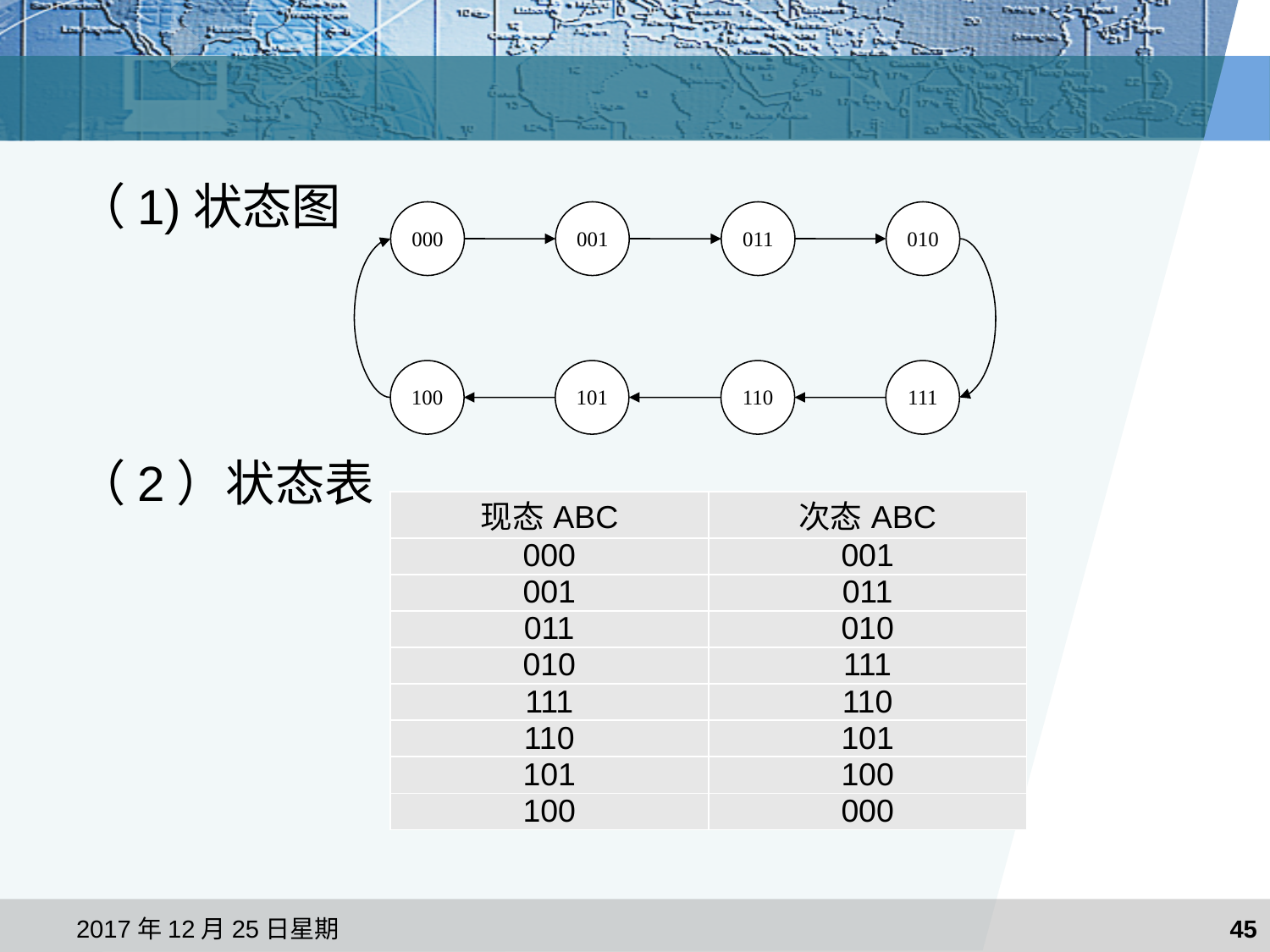

#
（1)状态图

（2）状态表

000
001
011
010

100
101
110
111

| 现态ABC | 次态ABC |
| --- | --- |
| 000 | 001 |
| 001 | 011 |
| 011 | 010 |
| 010 | 111 |
| 111 | 110 |
| 110 | 101 |
| 101 | 100 |
| 100 | 000 |
2017年12月25日星期一
45